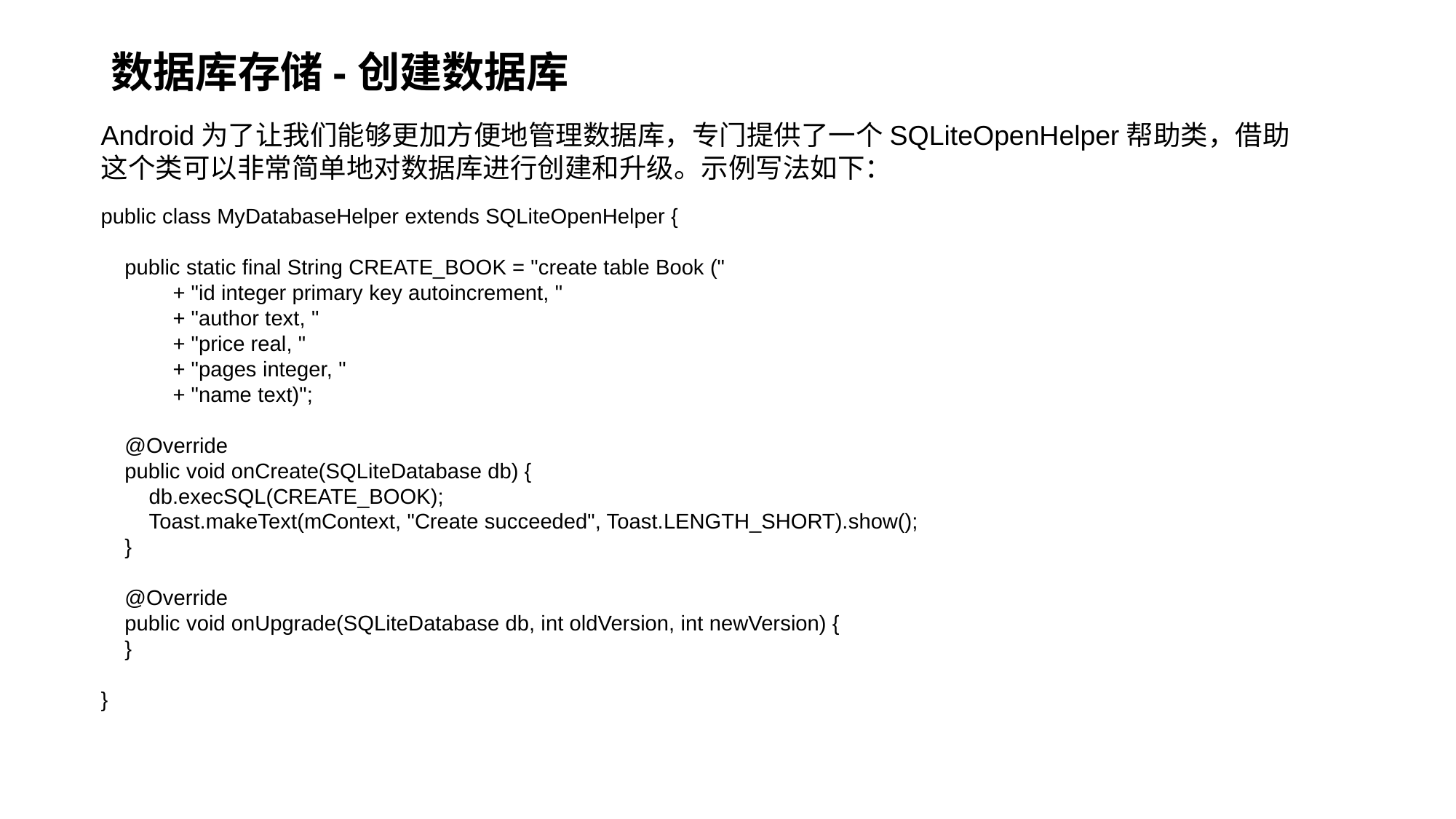

# 数据库存储-创建数据库
Android为了让我们能够更加方便地管理数据库，专门提供了一个SQLiteOpenHelper帮助类，借助这个类可以非常简单地对数据库进行创建和升级。示例写法如下：
public class MyDatabaseHelper extends SQLiteOpenHelper {

    public static final String CREATE_BOOK = "create table Book ("
            + "id integer primary key autoincrement, "
            + "author text, "
            + "price real, "
            + "pages integer, "
            + "name text)";

    @Override
    public void onCreate(SQLiteDatabase db) {
        db.execSQL(CREATE_BOOK);
        Toast.makeText(mContext, "Create succeeded", Toast.LENGTH_SHORT).show();
    }

    @Override
    public void onUpgrade(SQLiteDatabase db, int oldVersion, int newVersion) {
    }

}